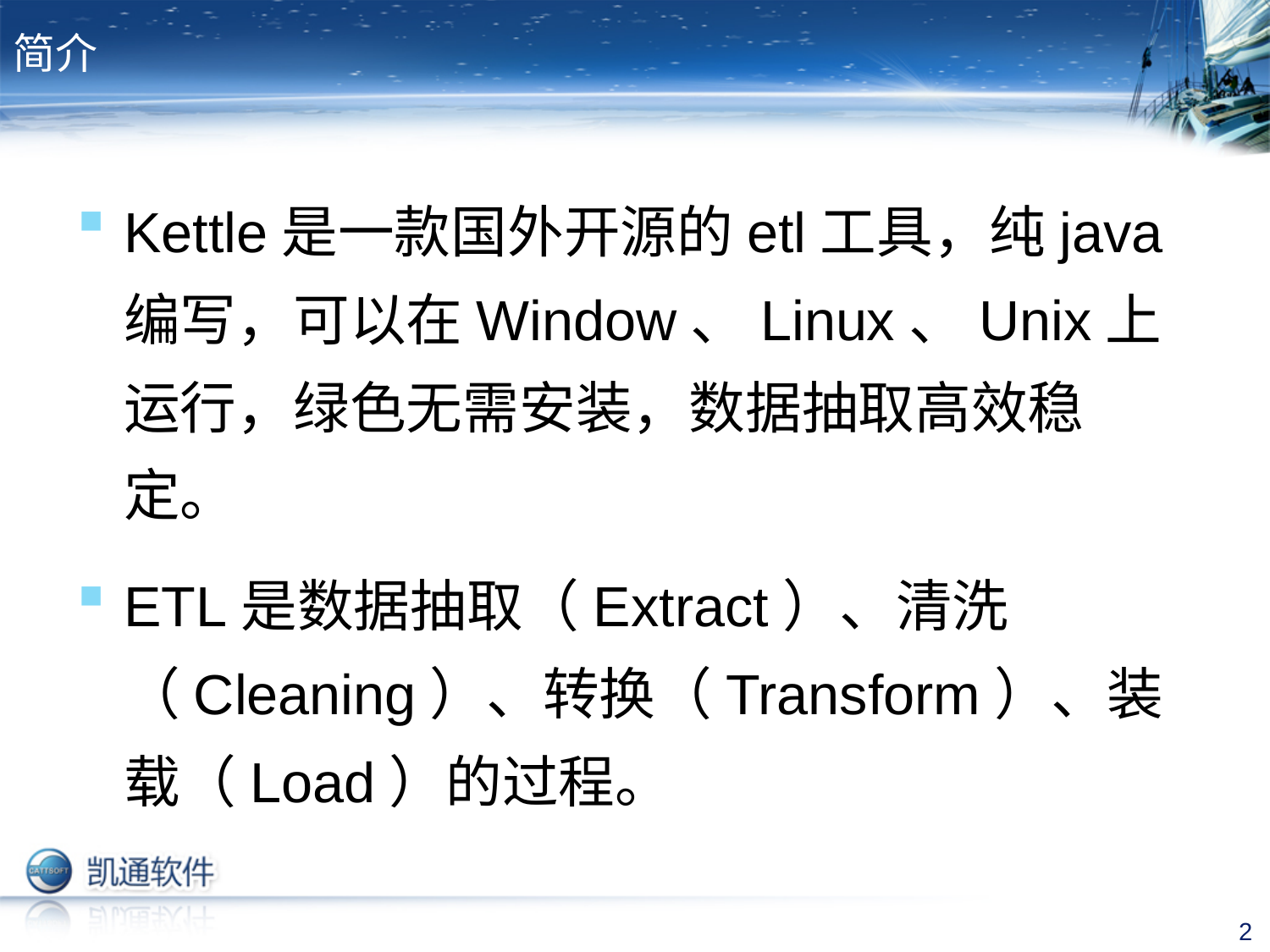

# 简介
Kettle是一款国外开源的etl工具，纯java编写，可以在Window、Linux、Unix上运行，绿色无需安装，数据抽取高效稳定。
ETL是数据抽取（Extract）、清洗（Cleaning）、转换（Transform）、装载（Load）的过程。
2